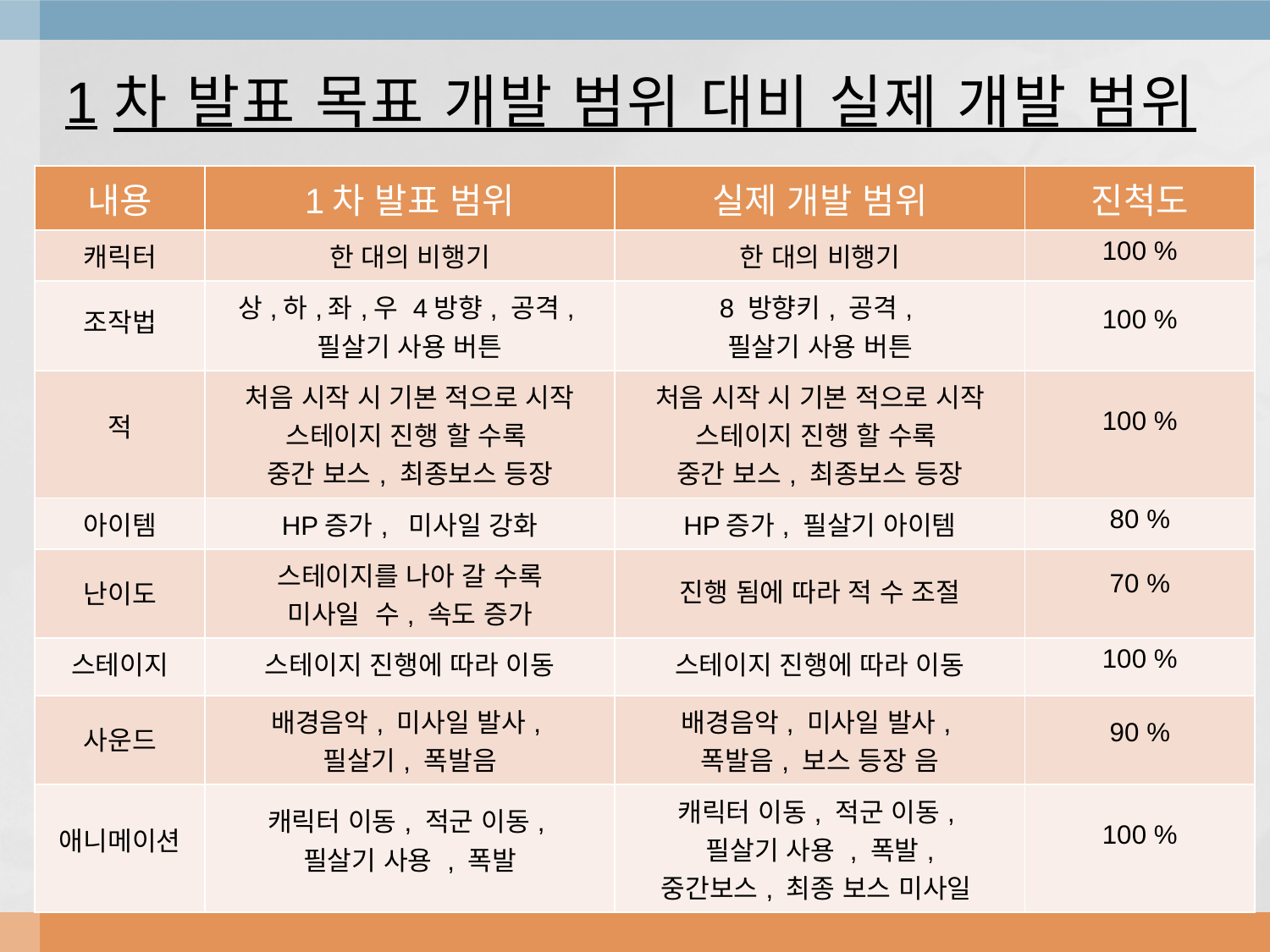

# 1차 발표 목표 개발 범위 대비 실제 개발 범위
| 내용 | 1차 발표 범위 | 실제 개발 범위 | 진척도 |
| --- | --- | --- | --- |
| 캐릭터 | 한 대의 비행기 | 한 대의 비행기 | 100 % |
| 조작법 | 상,하,좌,우 4방향, 공격, 필살기 사용 버튼 | 8 방향키, 공격, 필살기 사용 버튼 | 100 % |
| 적 | 처음 시작 시 기본 적으로 시작 스테이지 진행 할 수록 중간 보스, 최종보스 등장 | 처음 시작 시 기본 적으로 시작 스테이지 진행 할 수록 중간 보스, 최종보스 등장 | 100 % |
| 아이템 | HP증가, 미사일 강화 | HP증가, 필살기 아이템 | 80 % |
| 난이도 | 스테이지를 나아 갈 수록 미사일 수, 속도 증가 | 진행 됨에 따라 적 수 조절 | 70 % |
| 스테이지 | 스테이지 진행에 따라 이동 | 스테이지 진행에 따라 이동 | 100 % |
| 사운드 | 배경음악, 미사일 발사, 필살기, 폭발음 | 배경음악, 미사일 발사, 폭발음, 보스 등장 음 | 90 % |
| 애니메이션 | 캐릭터 이동, 적군 이동, 필살기 사용 , 폭발 | 캐릭터 이동, 적군 이동, 필살기 사용 , 폭발, 중간보스, 최종 보스 미사일 | 100 % |